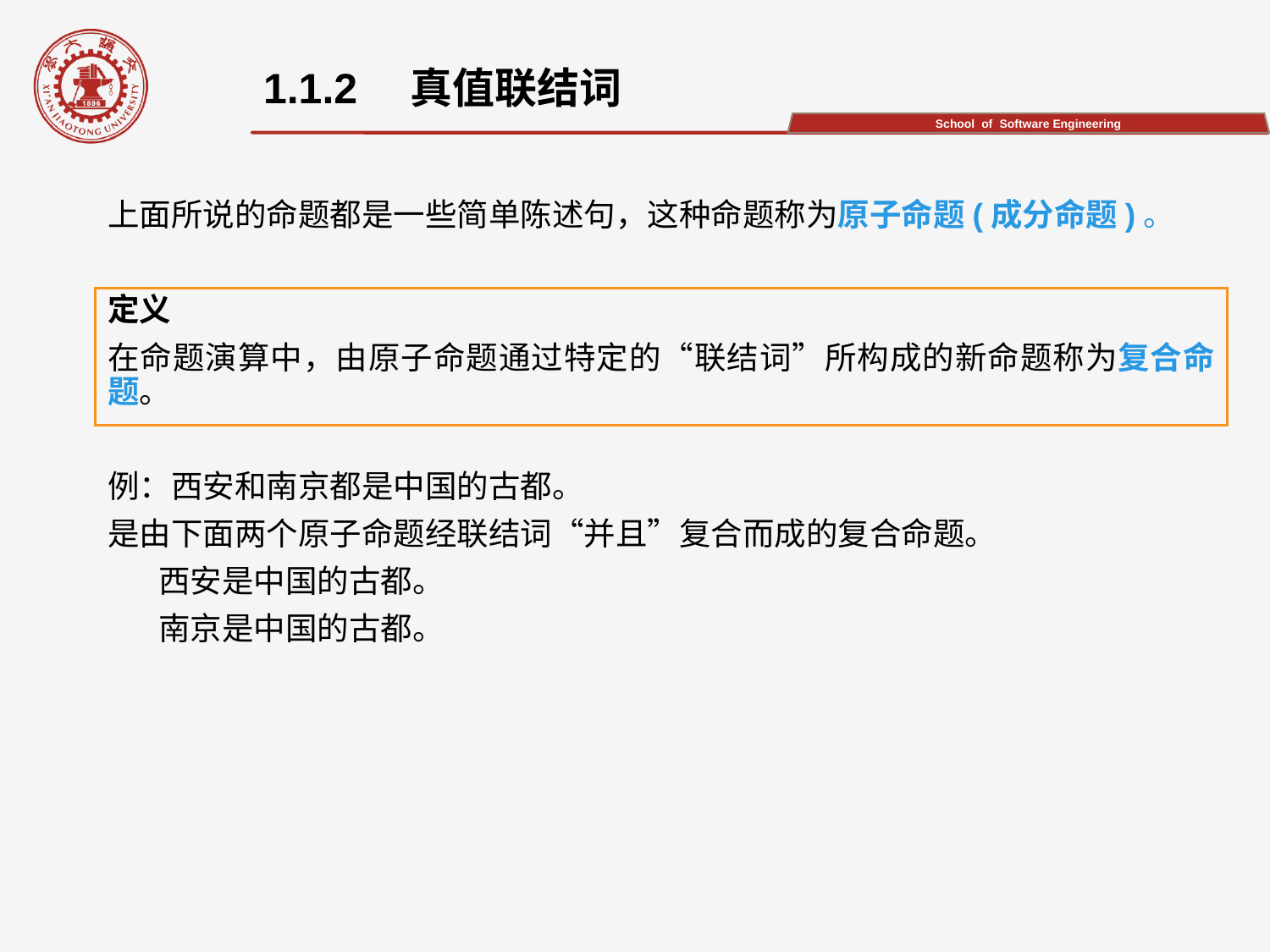

1.1.2　真值联结词
上面所说的命题都是一些简单陈述句，这种命题称为原子命题(成分命题)。

定义
在命题演算中，由原子命题通过特定的“联结词”所构成的新命题称为复合命题。

例：西安和南京都是中国的古都。
是由下面两个原子命题经联结词“并且”复合而成的复合命题。
      西安是中国的古都。
      南京是中国的古都。